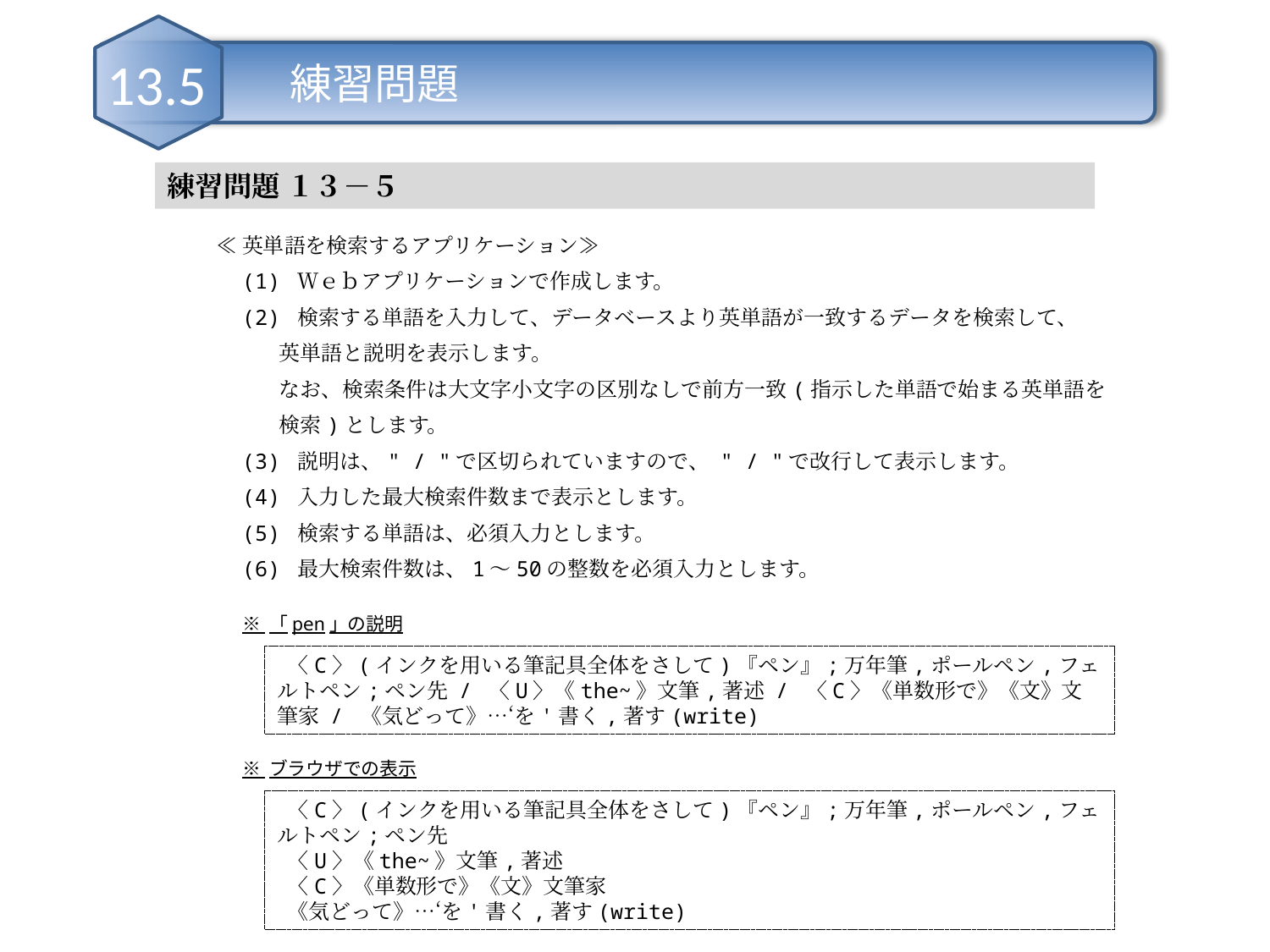

練習問題
13.5
練習問題 １３－５
≪英単語を検索するアプリケーション≫
　(1) Ｗｅｂアプリケーションで作成します。
　(2) 検索する単語を入力して、データベースより英単語が一致するデータを検索して、
　　　英単語と説明を表示します。
　　　なお、検索条件は大文字小文字の区別なしで前方一致(指示した単語で始まる英単語を
　　　検索)とします。
　(3) 説明は、" / "で区切られていますので、 " / "で改行して表示します。
　(4) 入力した最大検索件数まで表示とします。
　(5) 検索する単語は、必須入力とします。
　(6) 最大検索件数は、1～50の整数を必須入力とします。
※ 「pen」の説明
 〈C〉(インクを用いる筆記具全体をさして)『ペン』;万年筆,ポールペン,フェルトペン;ペン先 / 〈U〉《the~》文筆,著述 / 〈C〉《単数形で》《文》文筆家 / 《気どって》…‘を'書く,著す(write)
※ ブラウザでの表示
 〈C〉(インクを用いる筆記具全体をさして)『ペン』;万年筆,ポールペン,フェルトペン;ペン先
 〈U〉《the~》文筆,著述
 〈C〉《単数形で》《文》文筆家
 《気どって》…‘を'書く,著す(write)